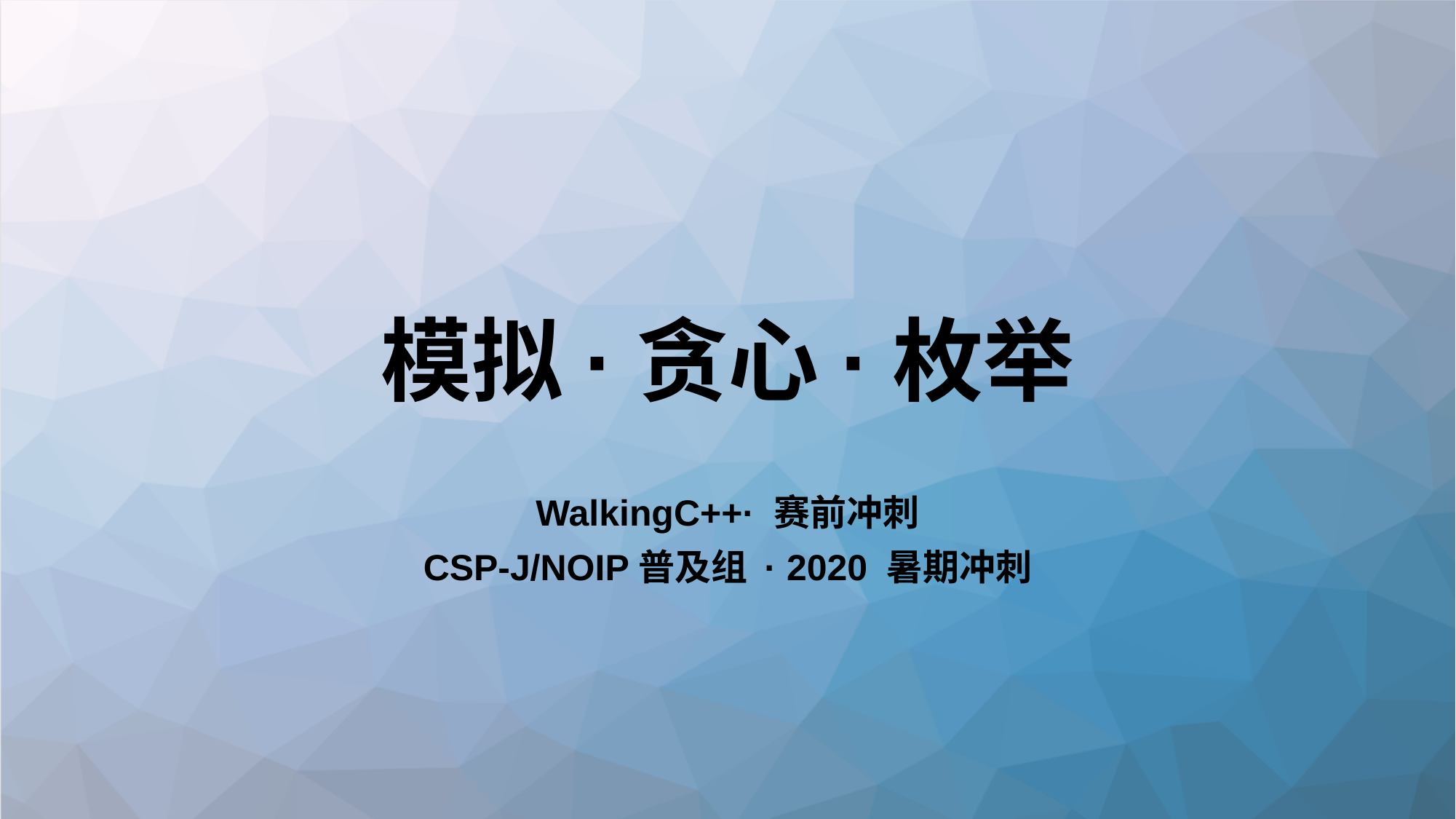

# 模拟·贪心·枚举

WalkingC++· 赛前冲刺
CSP-J/NOIP普及组 · 2020 暑期冲刺